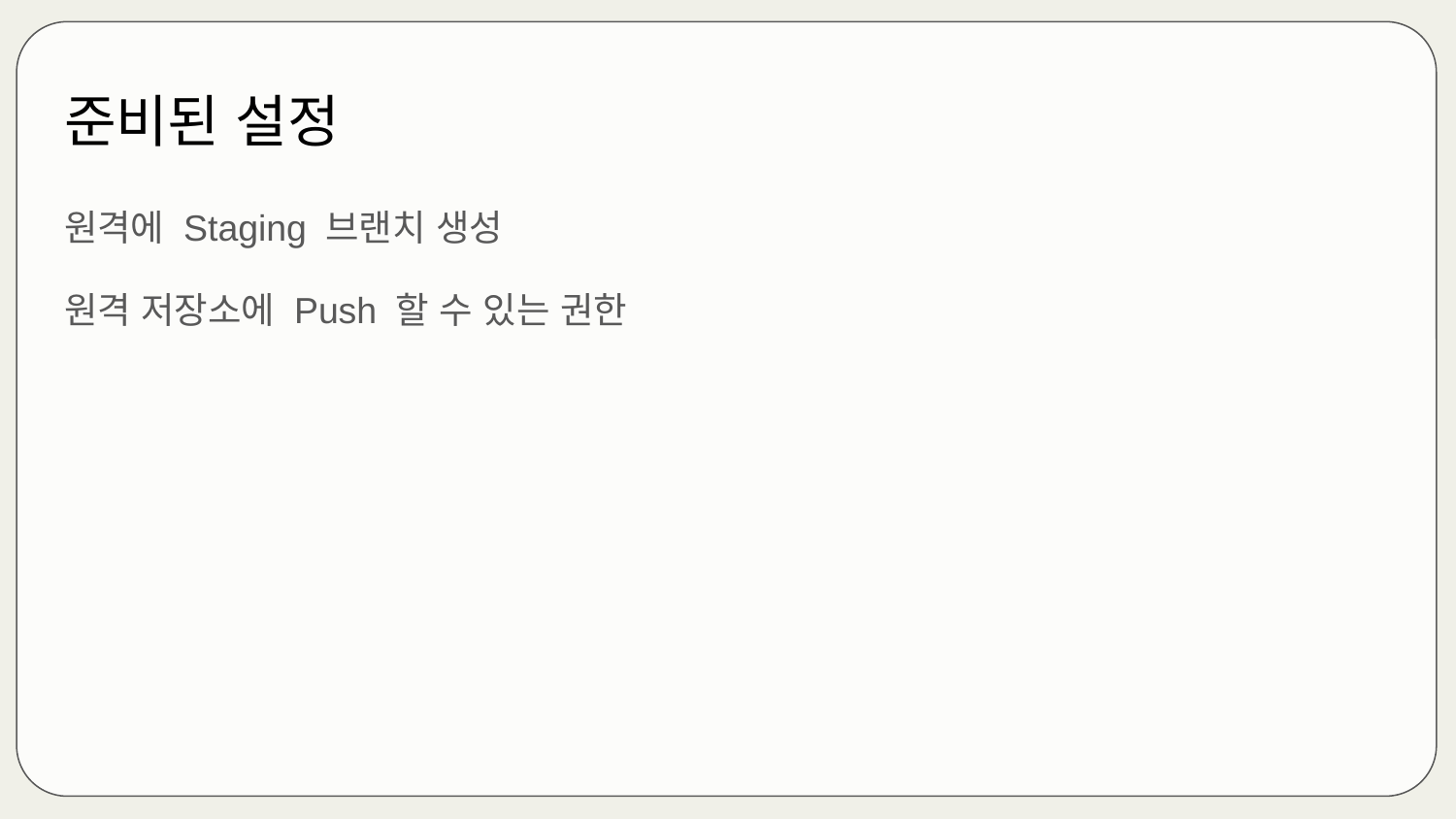

# 준비된 설정
원격에 Staging 브랜치 생성
원격 저장소에 Push 할 수 있는 권한